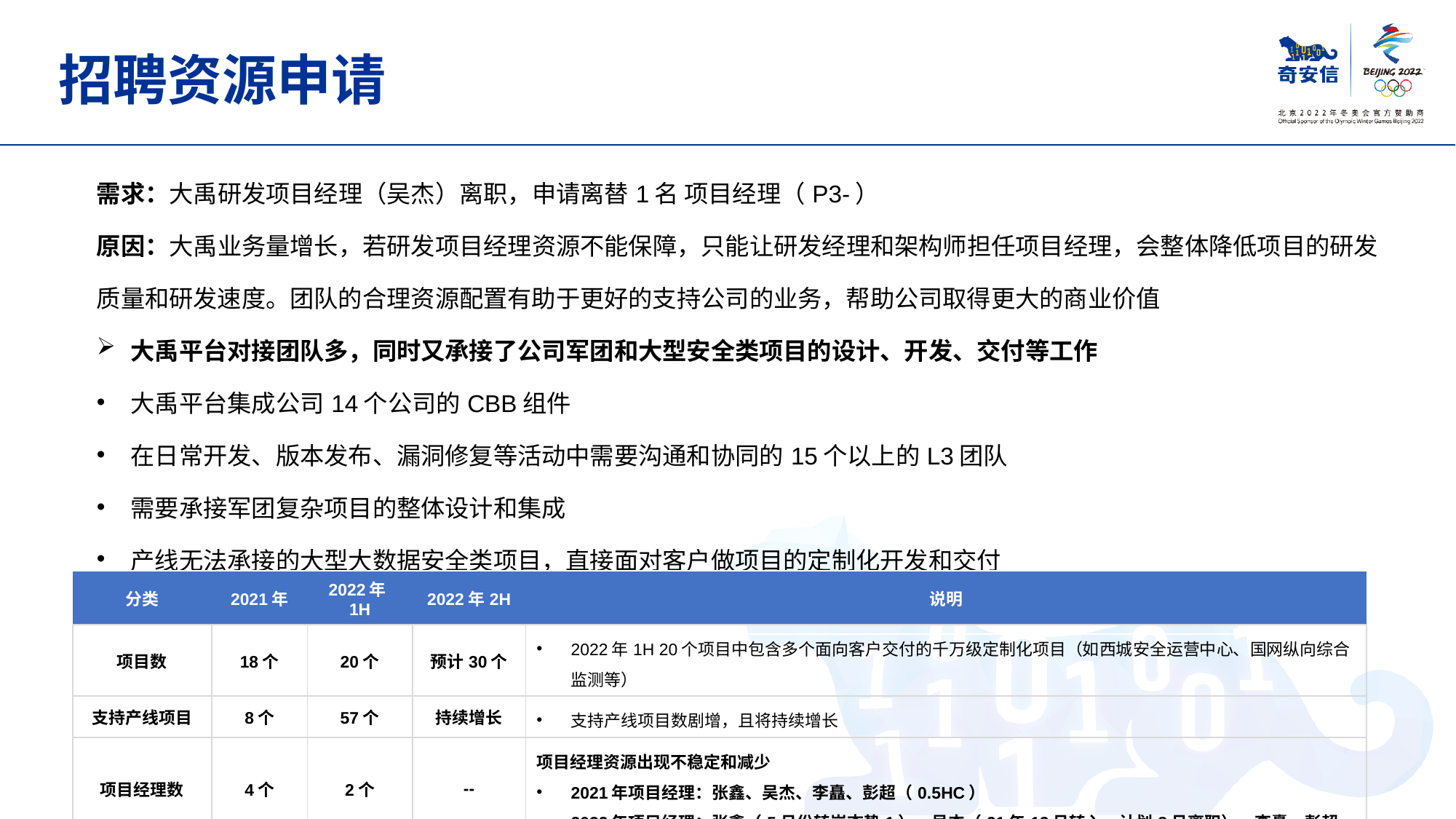

# 招聘资源申请
| 需求：大禹研发项目经理（吴杰）离职，申请离替1名 项目经理（P3-） 原因：大禹业务量增长，若研发项目经理资源不能保障，只能让研发经理和架构师担任项目经理，会整体降低项目的研发质量和研发速度。团队的合理资源配置有助于更好的支持公司的业务，帮助公司取得更大的商业价值 大禹平台对接团队多，同时又承接了公司军团和大型安全类项目的设计、开发、交付等工作 大禹平台集成公司14个公司的CBB组件 在日常开发、版本发布、漏洞修复等活动中需要沟通和协同的15个以上的L3团队 需要承接军团复杂项目的整体设计和集成 产线无法承接的大型大数据安全类项目，直接面对客户做项目的定制化开发和交付 对比2021年，大禹项目数量剧增，高重要度项目增多，支持产线项目数剧增，更需要项目经理资源的保证 |
| --- |
| 分类 | 2021年 | 2022年1H | 2022年2H | 说明 |
| --- | --- | --- | --- | --- |
| 项目数 | 18个 | 20个 | 预计30个 | 2022年1H 20个项目中包含多个面向客户交付的千万级定制化项目（如西城安全运营中心、国网纵向综合监测等） |
| 支持产线项目 | 8个 | 57个 | 持续增长 | 支持产线项目数剧增，且将持续增长 |
| 项目经理数 | 4个 | 2个 | -- | 项目经理资源出现不稳定和减少 2021年项目经理：张鑫、吴杰、李矗、彭超（0.5HC） 2022年项目经理：张鑫（5月份转岗态势1）、吴杰（21年12月转入，计划8月离职）、李矗、彭超 |